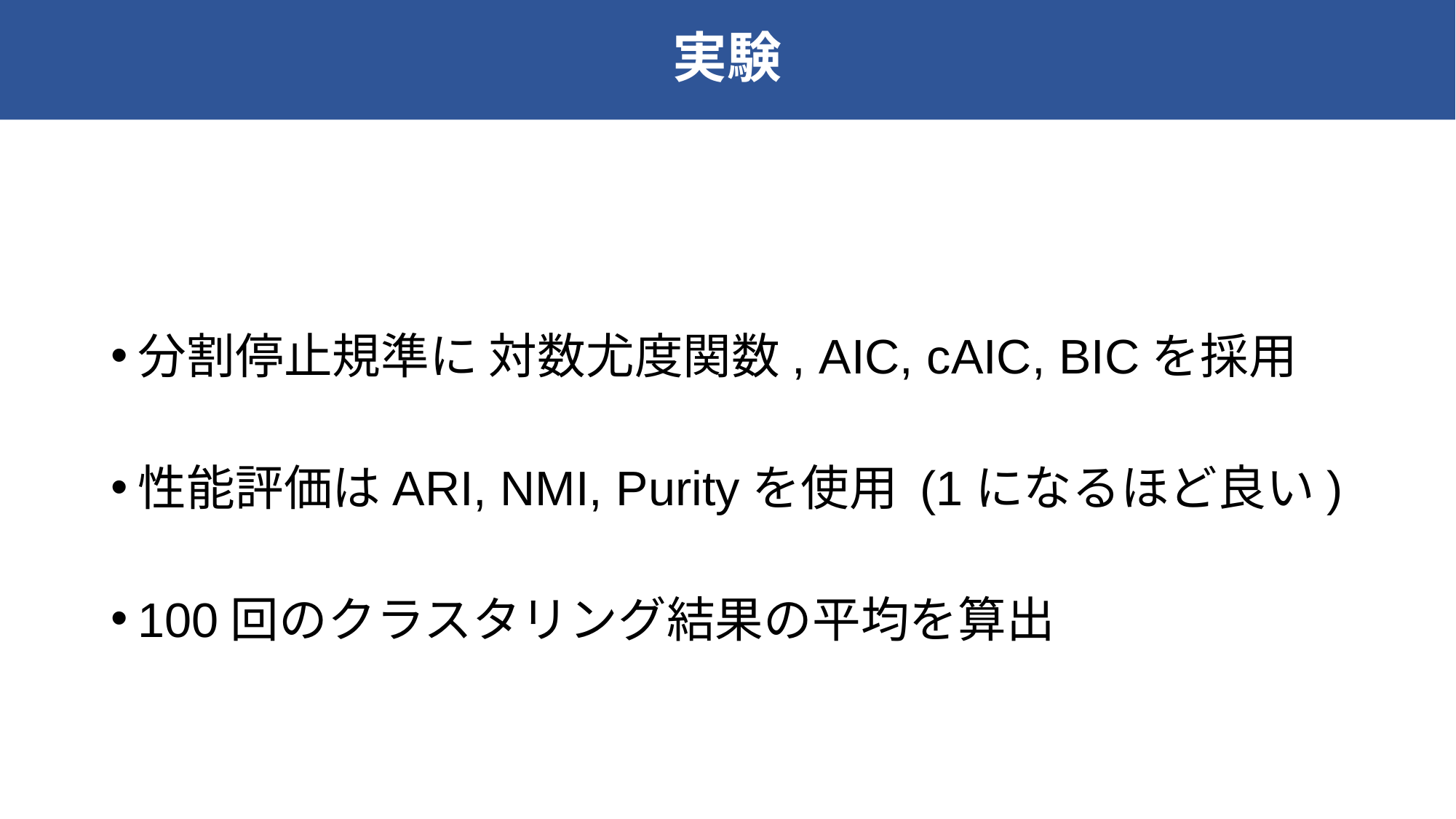

# 実験
分割停止規準に 対数尤度関数, AIC, cAIC, BICを採用
性能評価はARI, NMI, Purityを使用 (1になるほど良い)
100回のクラスタリング結果の平均を算出